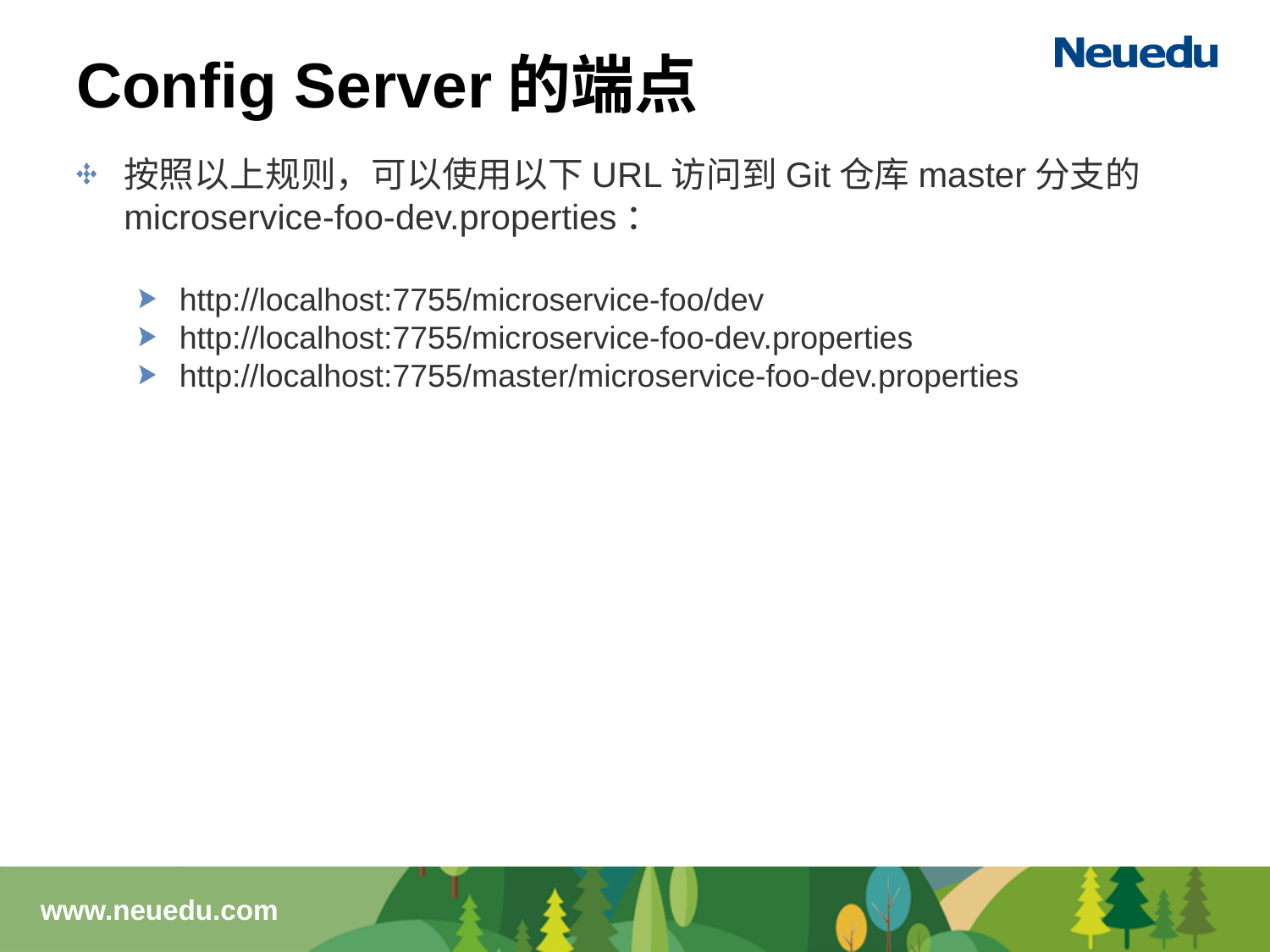

# Config Server的端点
按照以上规则，可以使用以下URL访问到Git仓库master分支的microservice-foo-dev.properties：

http://localhost:7755/microservice-foo/dev
http://localhost:7755/microservice-foo-dev.properties
http://localhost:7755/master/microservice-foo-dev.properties